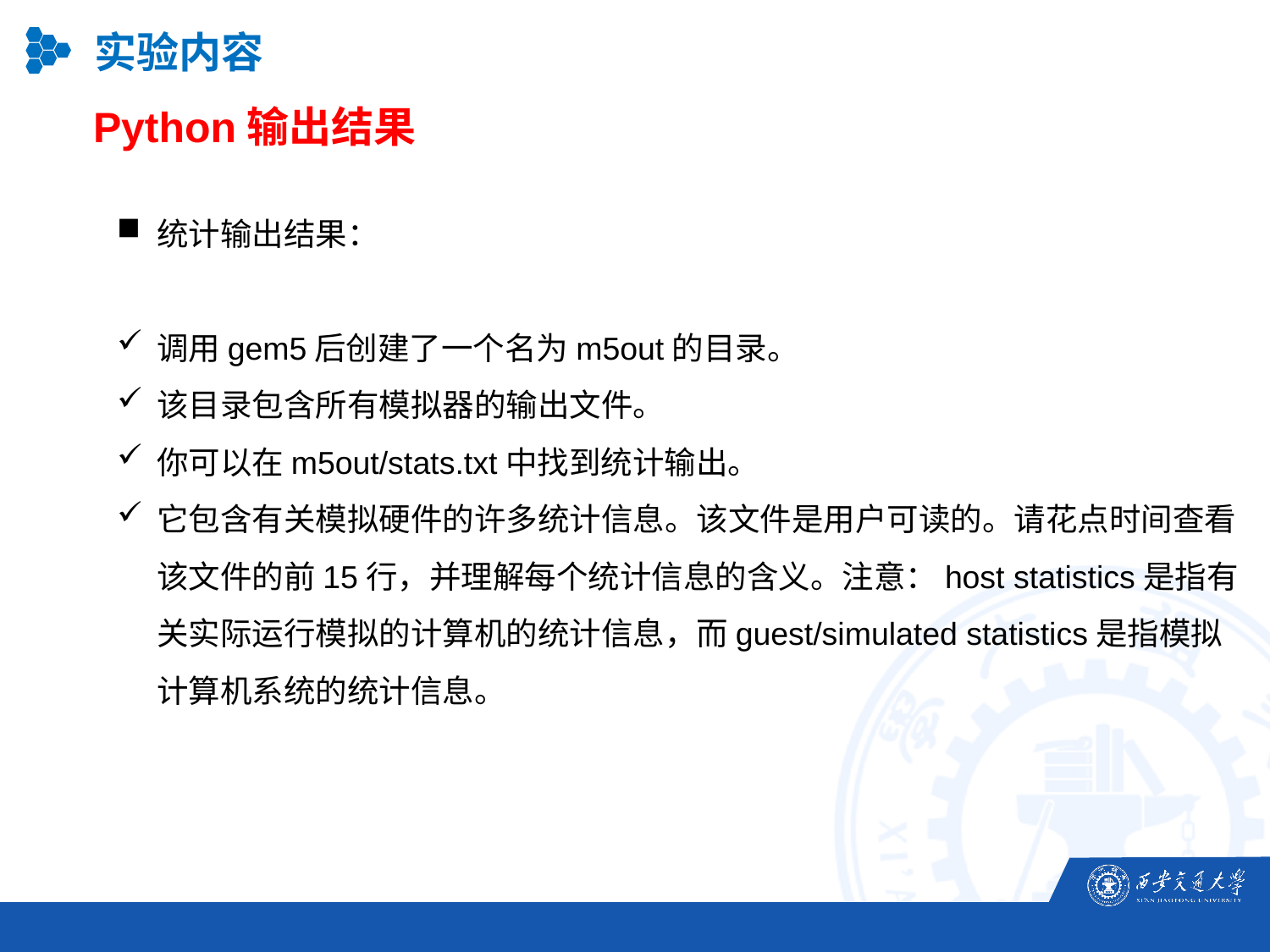

实验内容
Python输出结果
统计输出结果：

调用gem5后创建了一个名为m5out的目录。
该目录包含所有模拟器的输出文件。
你可以在m5out/stats.txt中找到统计输出。
它包含有关模拟硬件的许多统计信息。该文件是用户可读的。请花点时间查看该文件的前15行，并理解每个统计信息的含义。注意：host statistics是指有关实际运行模拟的计算机的统计信息，而guest/simulated statistics是指模拟计算机系统的统计信息。